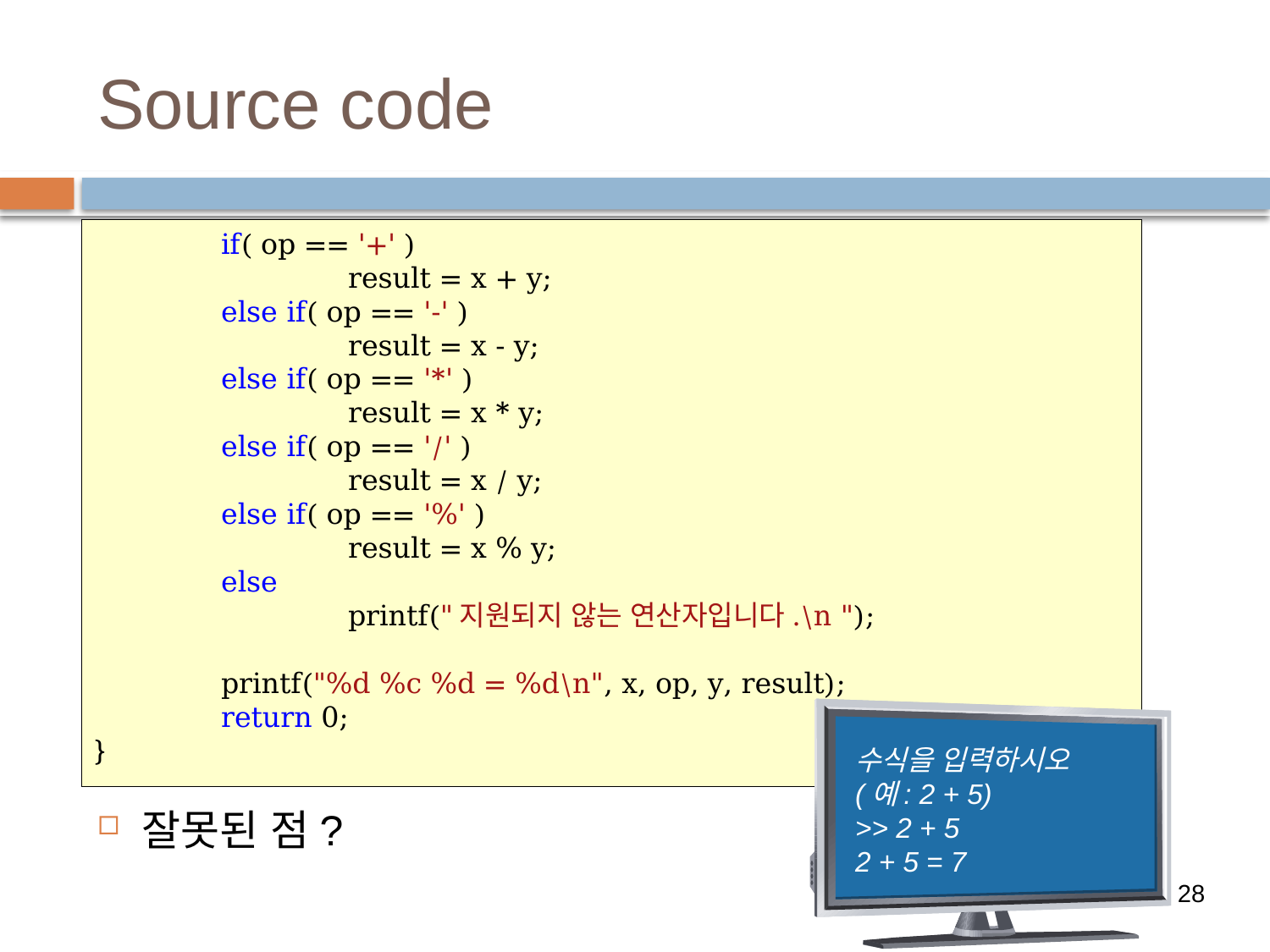

# Source code
	if( op == '+' )
		result = x + y;
	else if( op == '-' )
		result = x - y;
	else if( op == '*' )
		result = x * y;
	else if( op == '/' )
		result = x / y;
	else if( op == '%' )
		result = x % y;
	else
		printf("지원되지 않는 연산자입니다.\n ");

	printf("%d %c %d = %d\n", x, op, y, result);
	return 0;
}

수식을 입력하시오
(예: 2 + 5)
>> 2 + 5
2 + 5 = 7
잘못된 점?
28